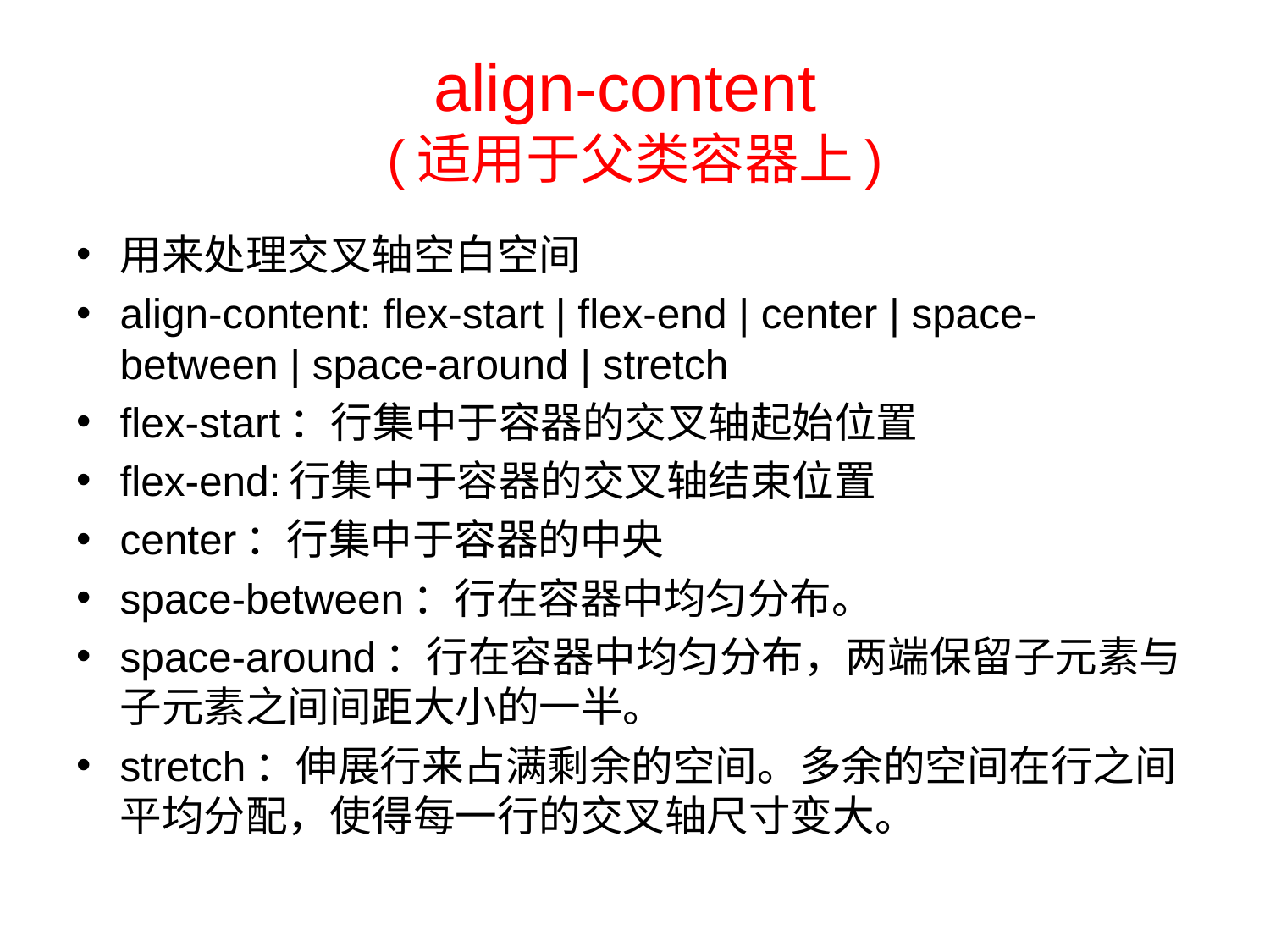

# align-content (适用于父类容器上)
用来处理交叉轴空白空间
align-content: flex-start | flex-end | center | space-between | space-around | stretch
flex-start：行集中于容器的交叉轴起始位置
flex-end:行集中于容器的交叉轴结束位置
center：行集中于容器的中央
space-between：行在容器中均匀分布。
space-around：行在容器中均匀分布，两端保留子元素与子元素之间间距大小的一半。
stretch：伸展行来占满剩余的空间。多余的空间在行之间平均分配，使得每一行的交叉轴尺寸变大。